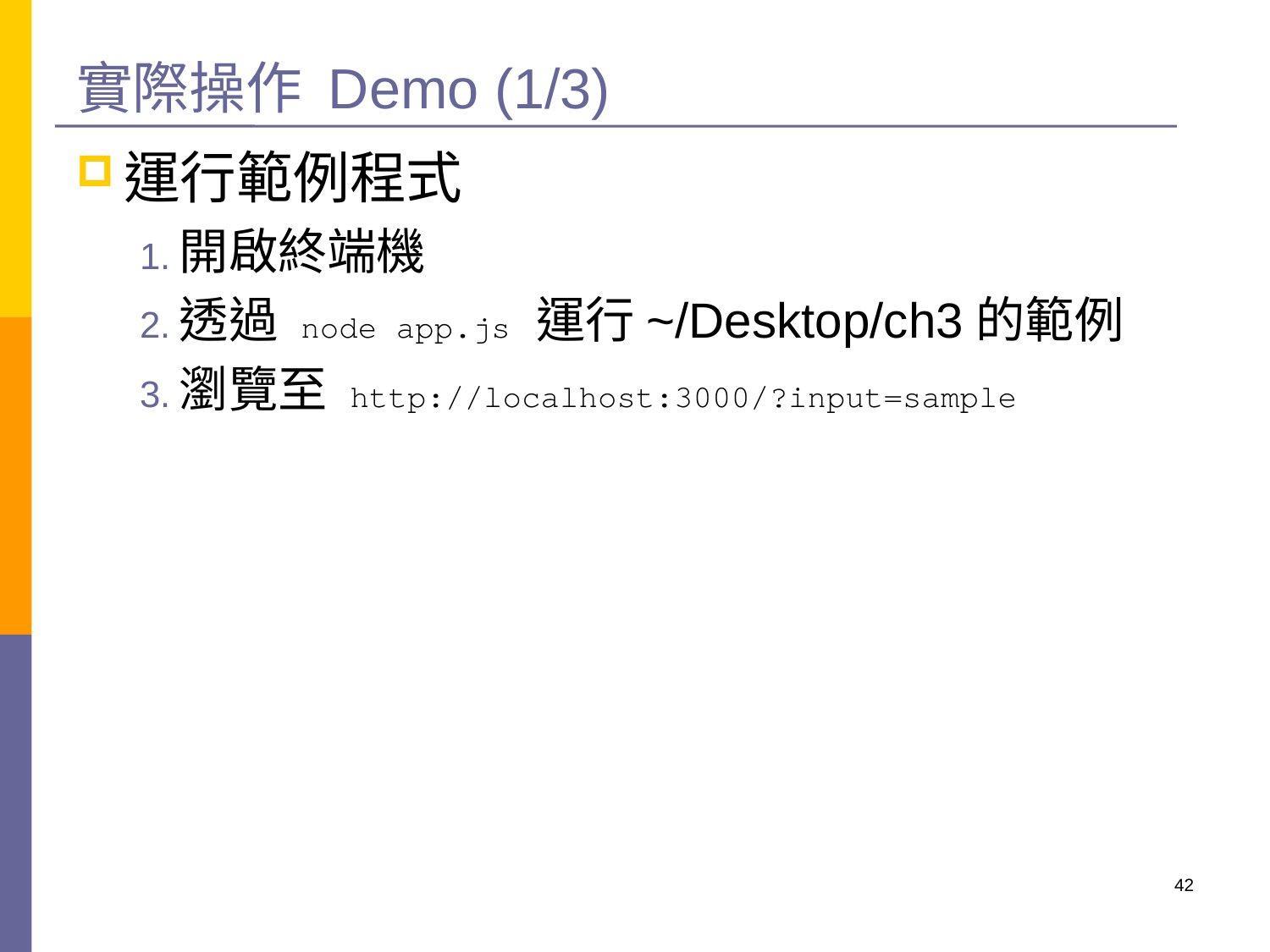

# 實際操作 Demo (1/3)
運行範例程式
開啟終端機
透過 node app.js 運行~/Desktop/ch3的範例
瀏覽至 http://localhost:3000/?input=sample
42